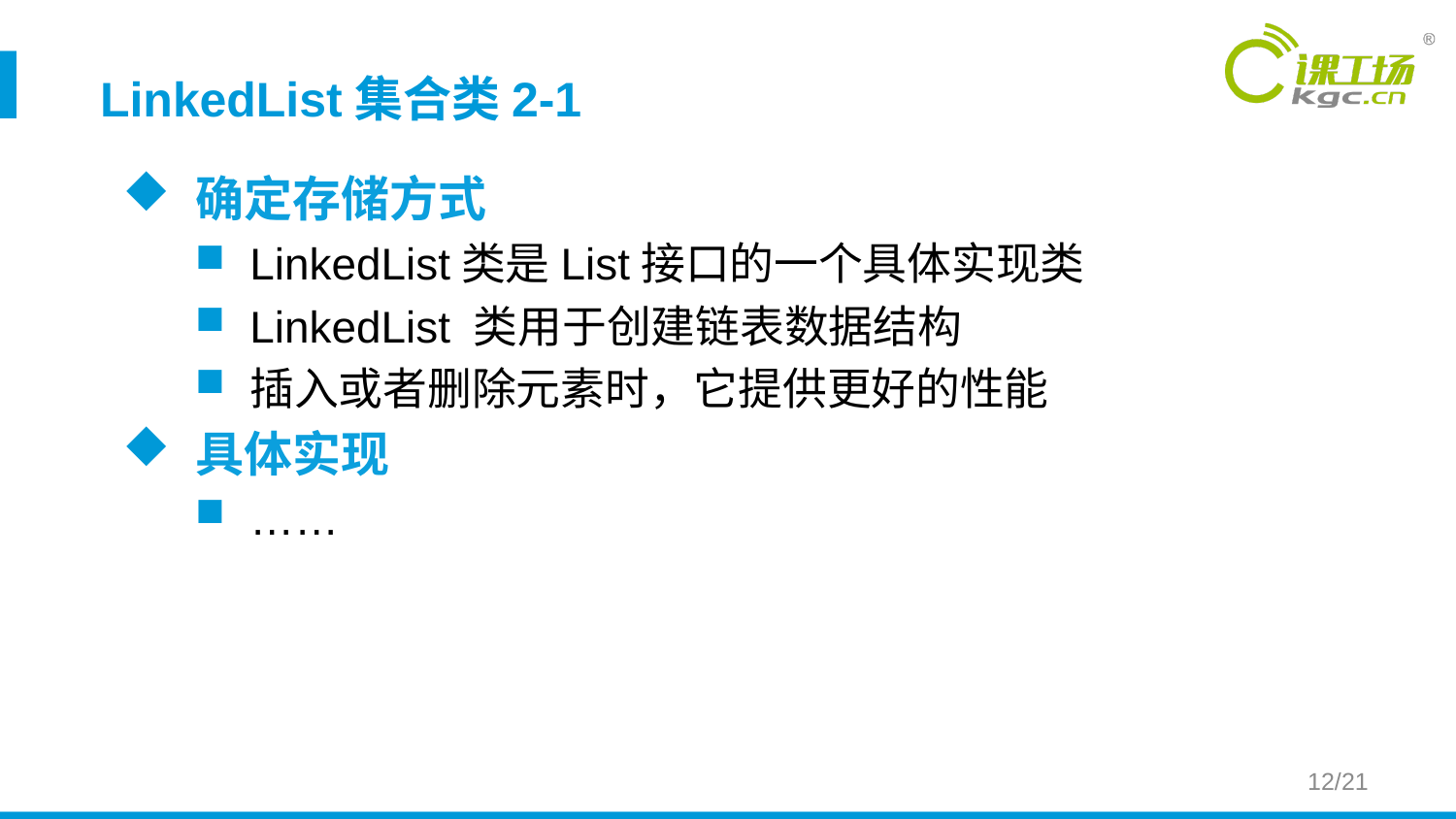

LinkedList集合类2-1
确定存储方式
LinkedList类是List接口的一个具体实现类
LinkedList 类用于创建链表数据结构
插入或者删除元素时，它提供更好的性能
具体实现
……

12/21
16 / 38